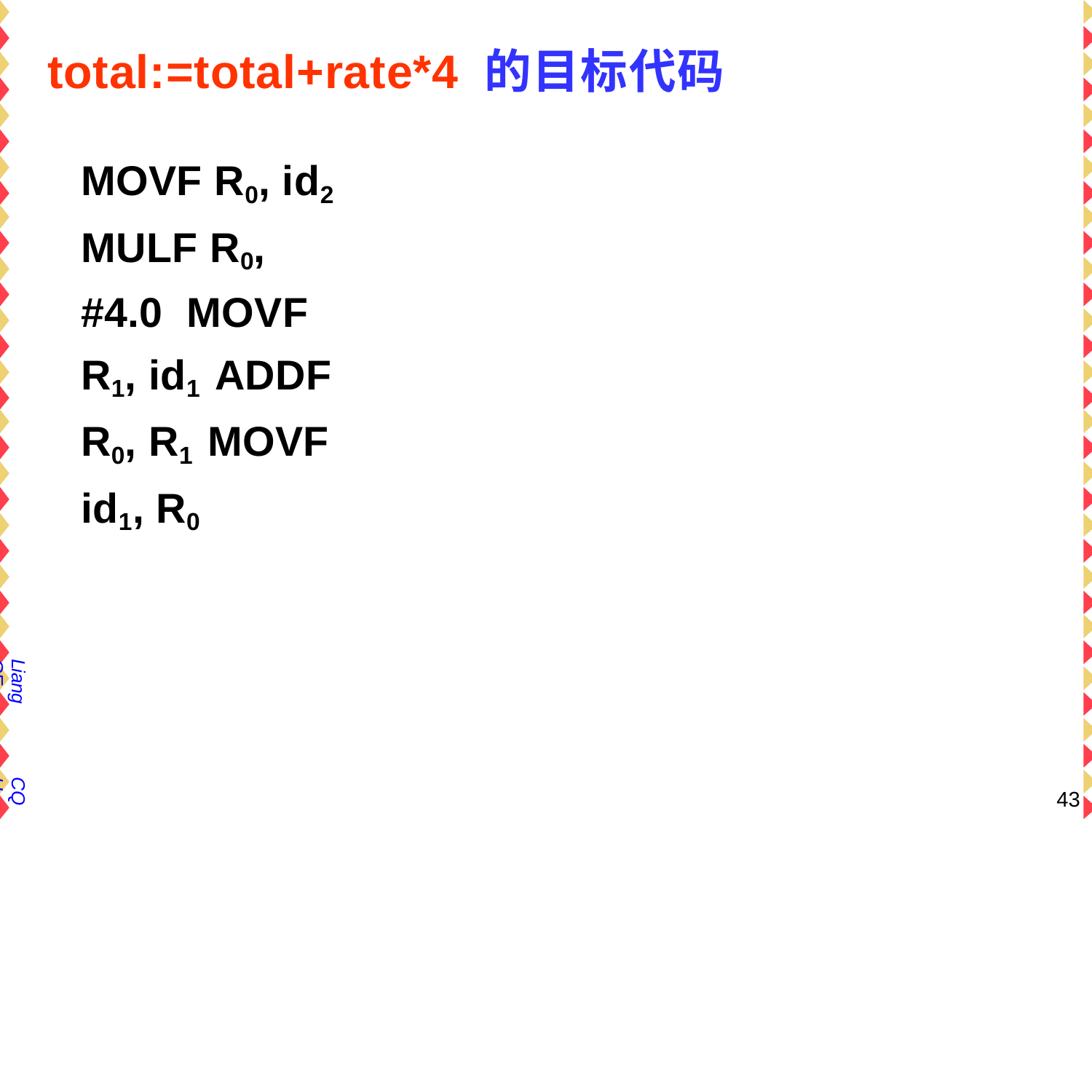

# total:=total+rate*4 的目标代码
MOVF R0, id2  MULF R0, #4.0  MOVF R1, id1  ADDF R0, R1  MOVF id1, R0
Liang GE
CQU
43